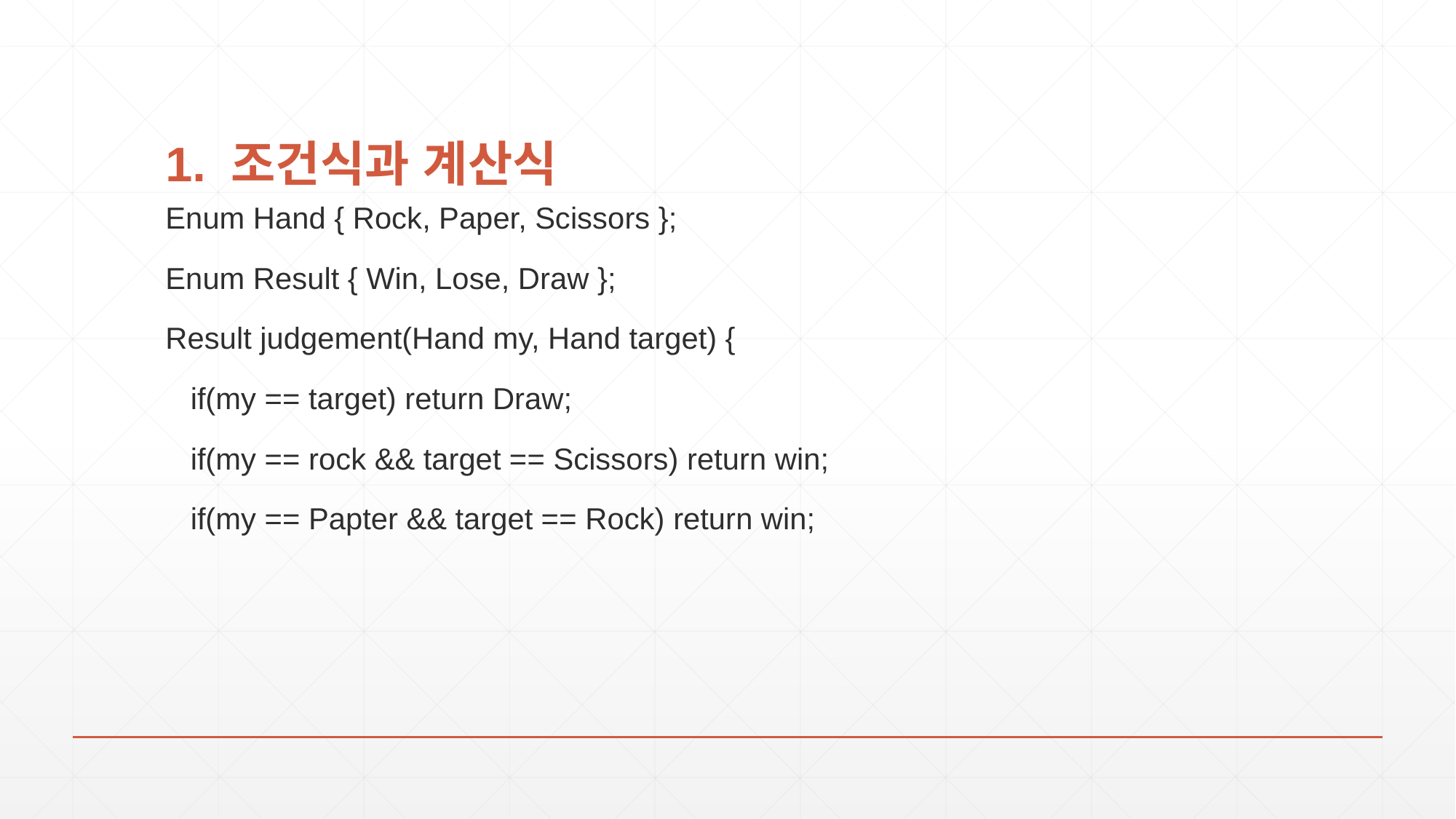

# 1. 조건식과 계산식
Enum Hand { Rock, Paper, Scissors };
Enum Result { Win, Lose, Draw };
Result judgement(Hand my, Hand target) {
   if(my == target) return Draw;
   if(my == rock && target == Scissors) return win;
   if(my == Papter && target == Rock) return win;